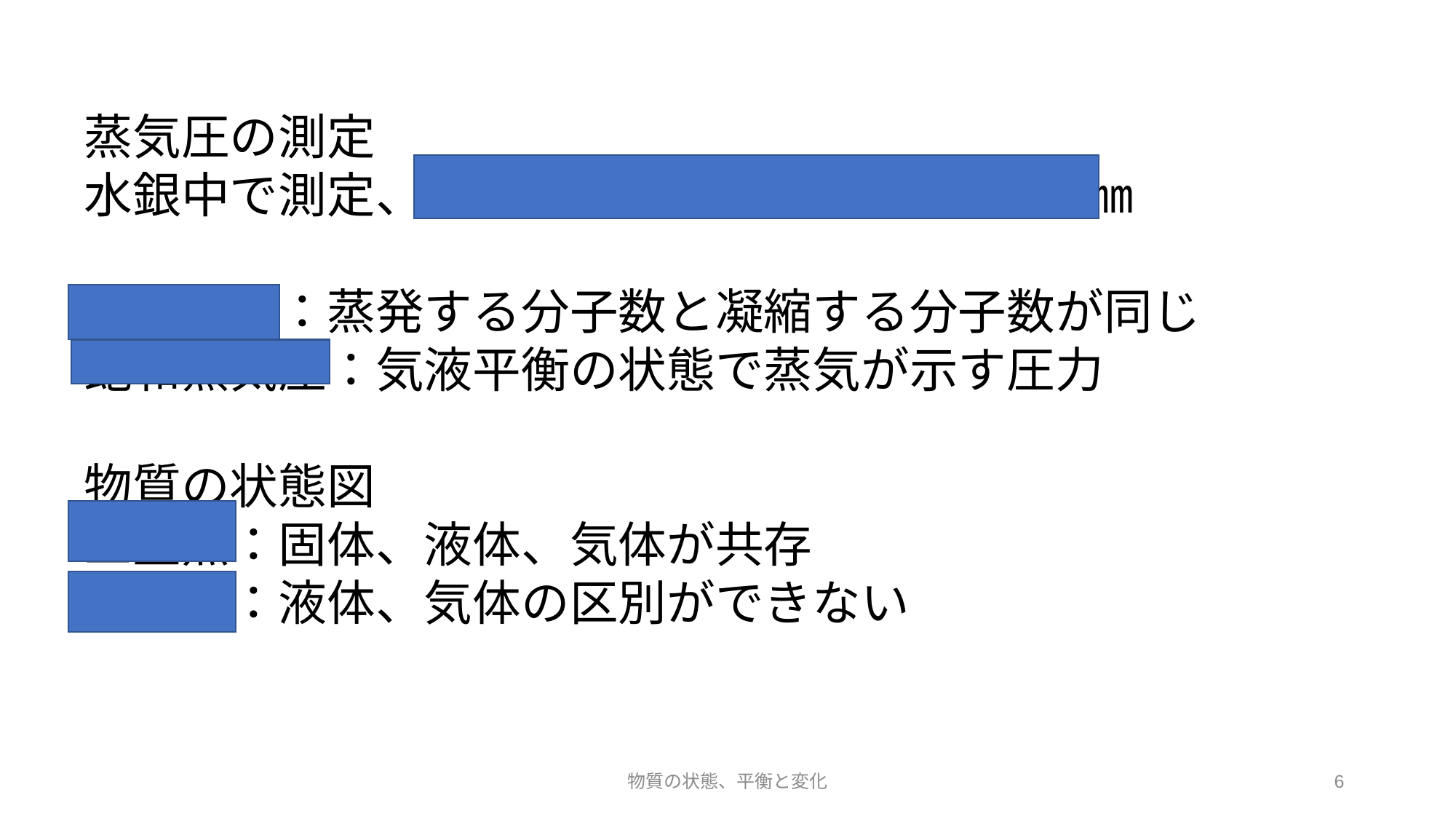

蒸気圧の測定
水銀中で測定、大気圧1013hPaで水銀中760㎜

気液平衡：蒸発する分子数と凝縮する分子数が同じ
飽和蒸気圧：気液平衡の状態で蒸気が示す圧力

物質の状態図
三重点：固体、液体、気体が共存
臨界点：液体、気体の区別ができない

物質の状態、平衡と変化
6